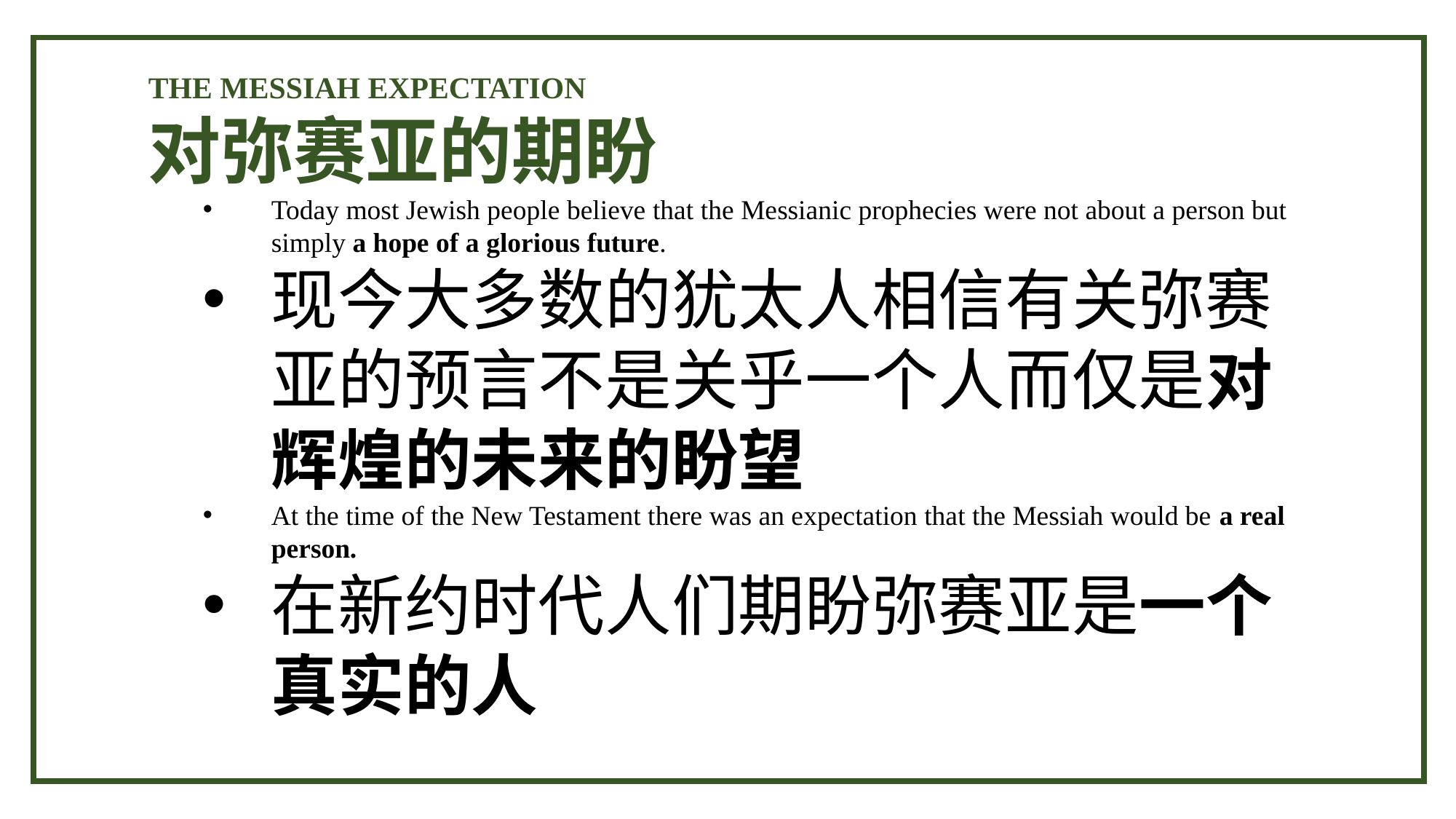

THE MESSIAH EXPECTATION
对弥赛亚的期盼
Today most Jewish people believe that the Messianic prophecies were not about a person but simply a hope of a glorious future.
现今大多数的犹太人相信有关弥赛亚的预言不是关乎一个人而仅是对辉煌的未来的盼望
At the time of the New Testament there was an expectation that the Messiah would be a real person.
在新约时代人们期盼弥赛亚是一个真实的人